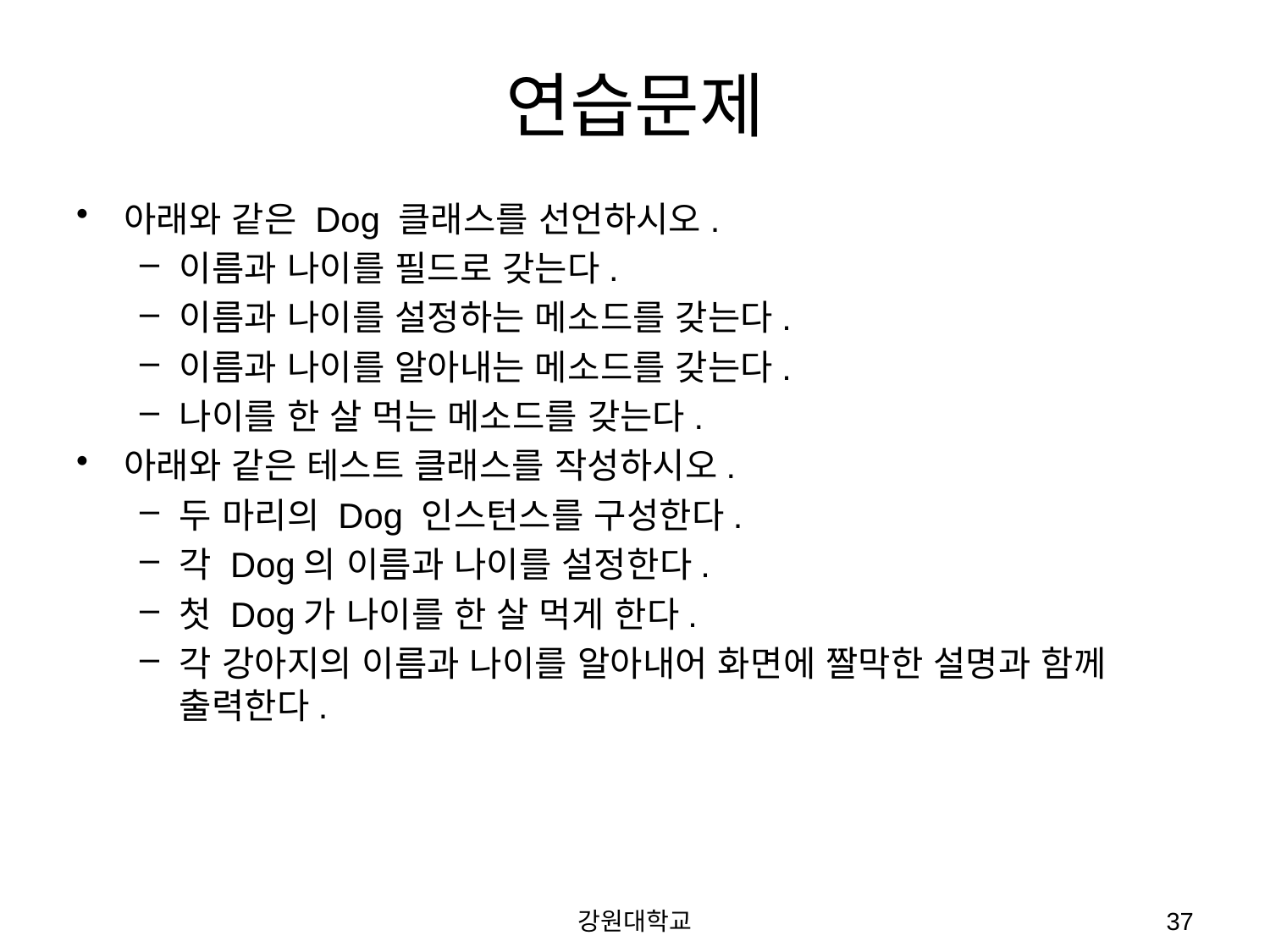

# 연습문제
아래와 같은 Dog 클래스를 선언하시오.
이름과 나이를 필드로 갖는다.
이름과 나이를 설정하는 메소드를 갖는다.
이름과 나이를 알아내는 메소드를 갖는다.
나이를 한 살 먹는 메소드를 갖는다.
아래와 같은 테스트 클래스를 작성하시오.
두 마리의 Dog 인스턴스를 구성한다.
각 Dog의 이름과 나이를 설정한다.
첫 Dog가 나이를 한 살 먹게 한다.
각 강아지의 이름과 나이를 알아내어 화면에 짤막한 설명과 함께 출력한다.
강원대학교
37